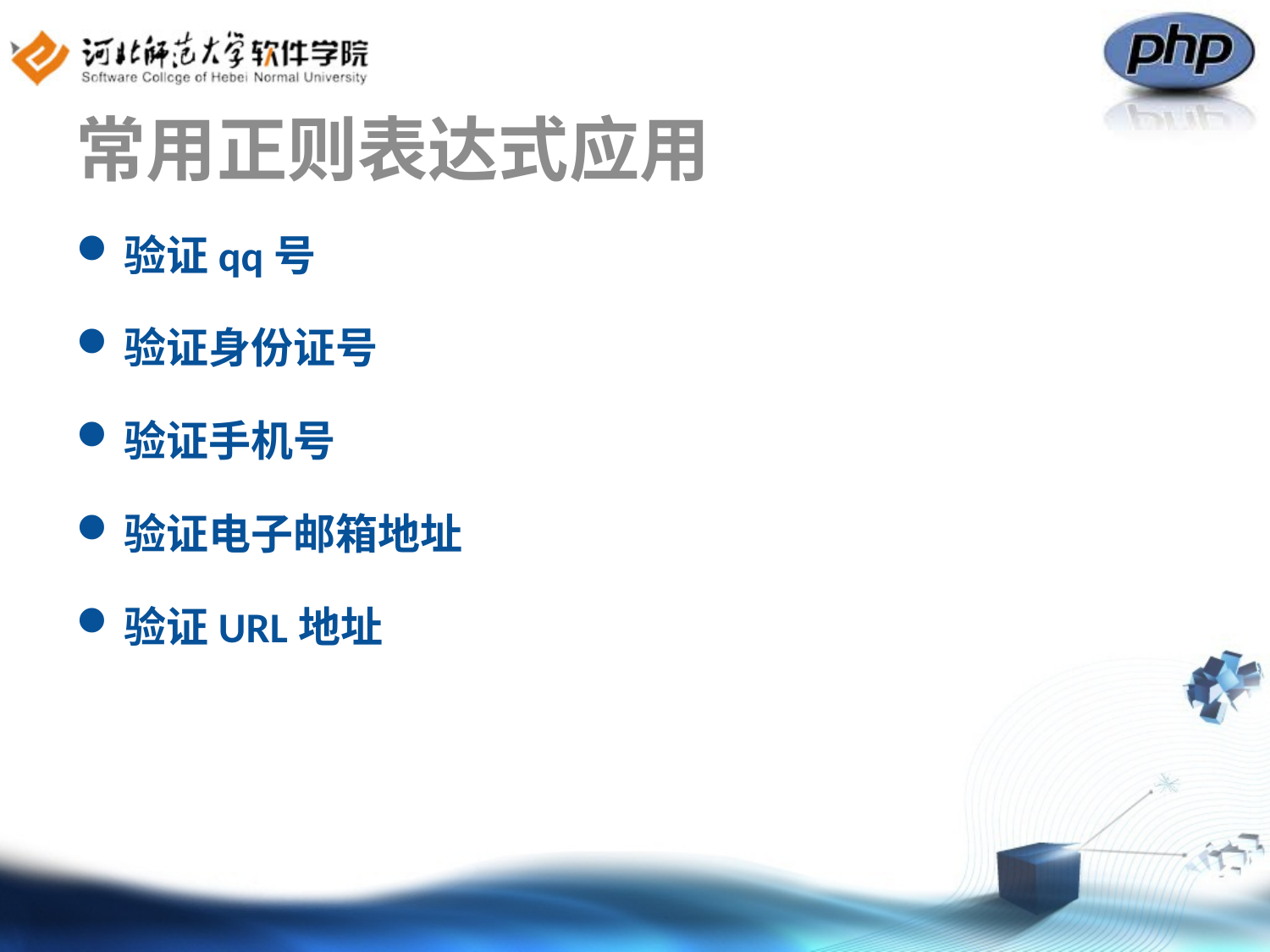

# 常用正则表达式应用
验证qq号
验证身份证号
验证手机号
验证电子邮箱地址
验证URL地址